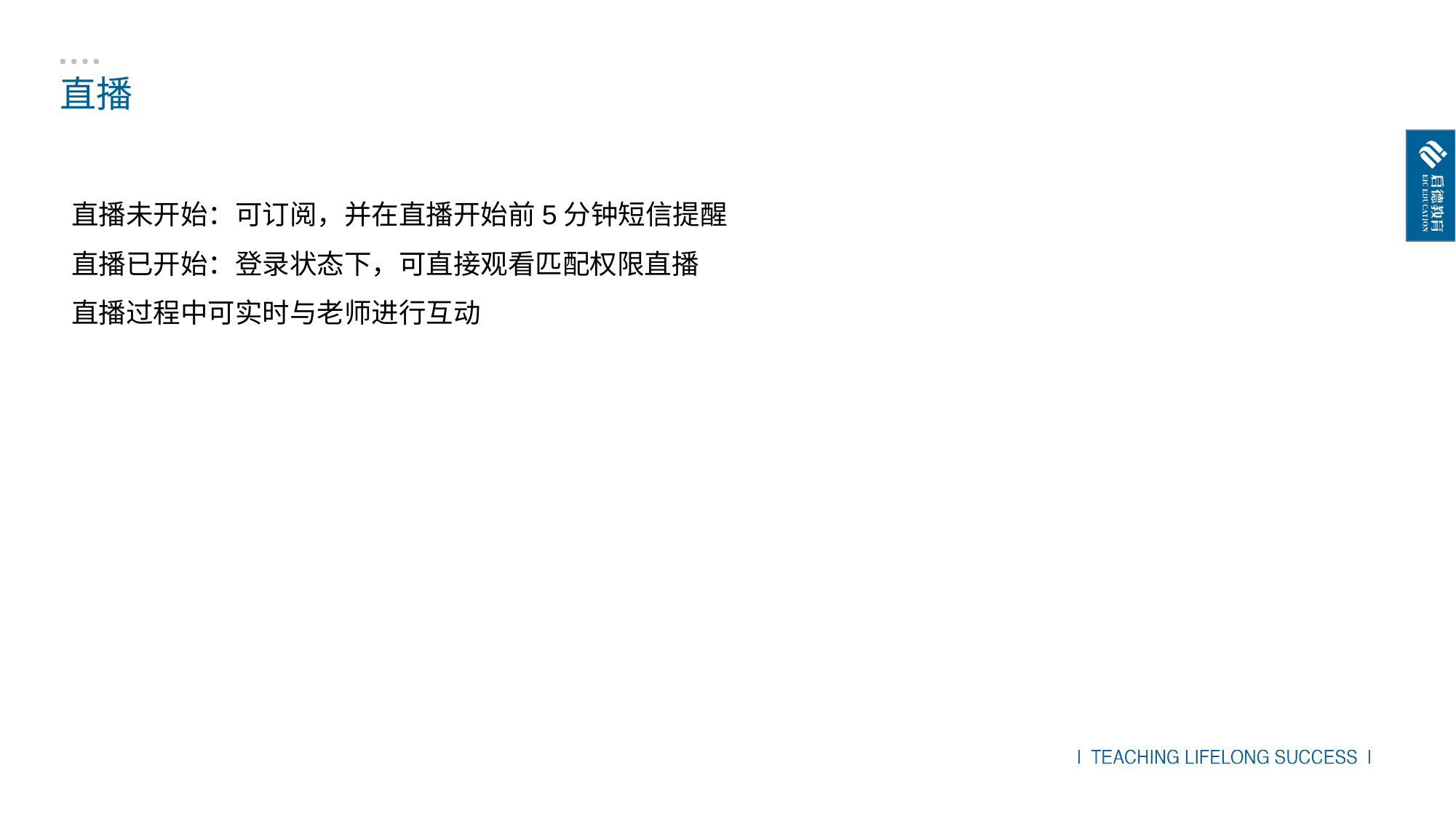

直播
直播未开始：可订阅，并在直播开始前5分钟短信提醒
直播已开始：登录状态下，可直接观看匹配权限直播
直播过程中可实时与老师进行互动